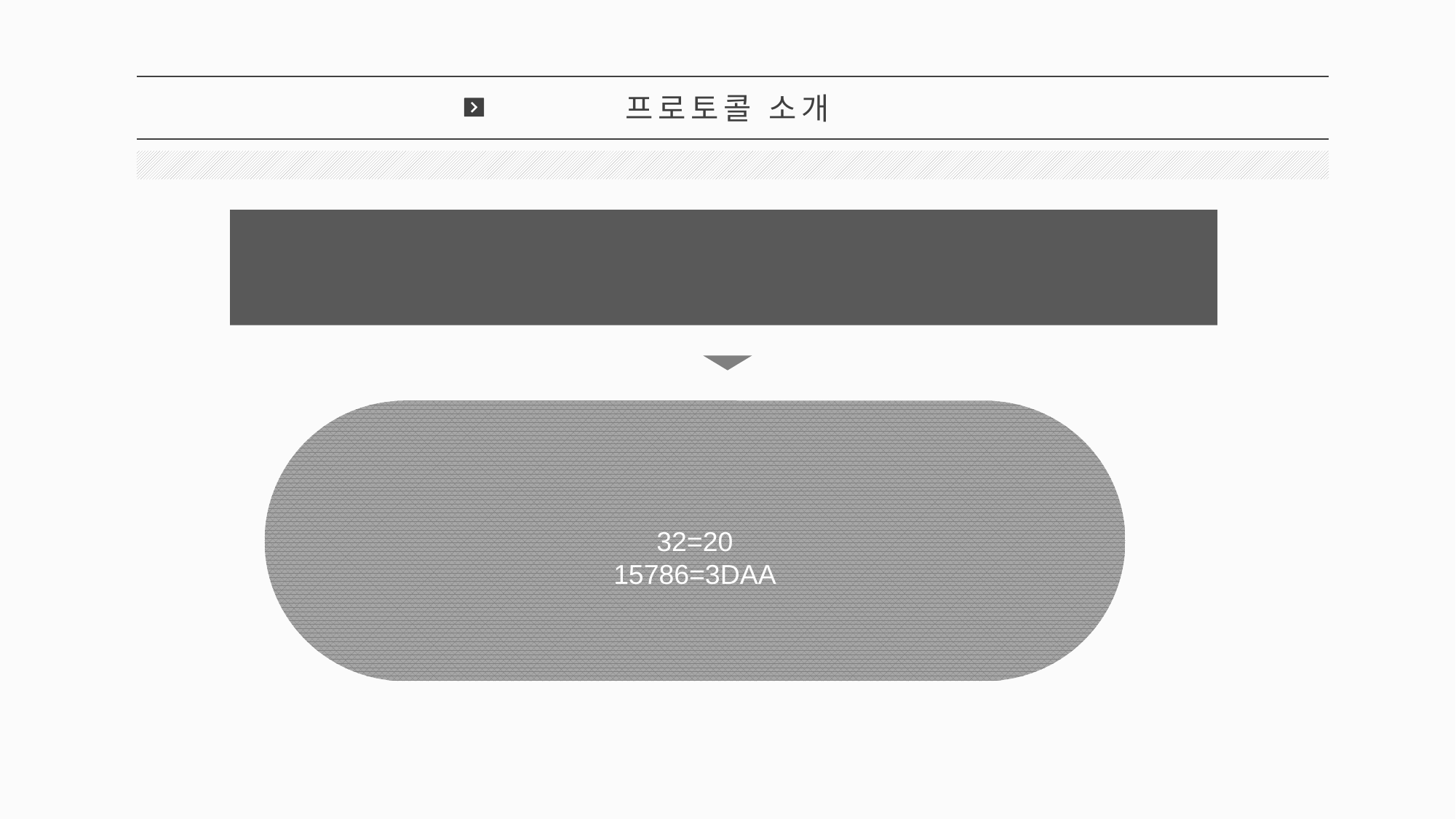

프로토콜 소개

2
숫자는 10진수가 아닌 16진수를 사용

32=20
15786=3DAA